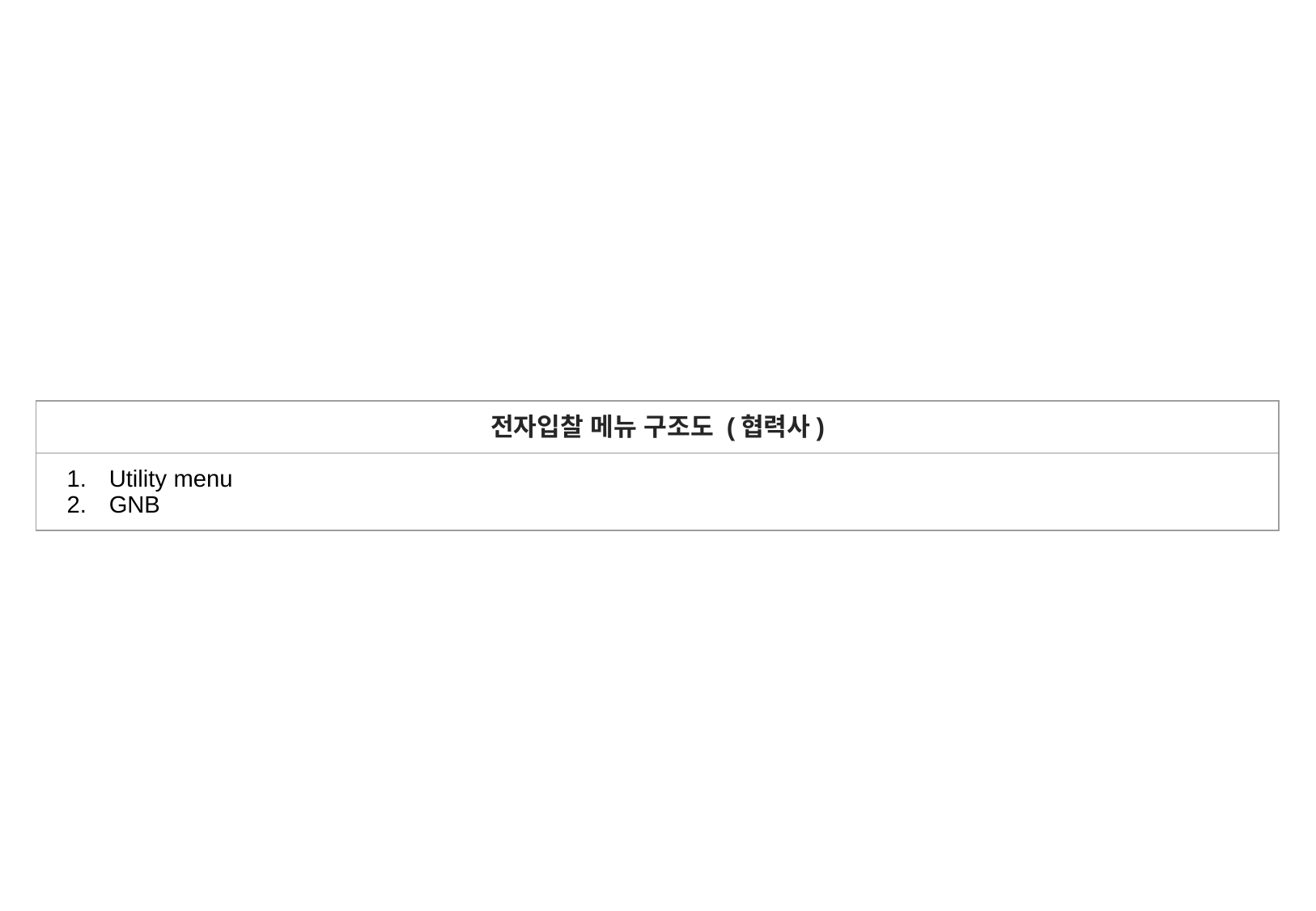

| 전자입찰 메뉴 구조도 (협력사) |
| --- |
| Utility menu GNB |